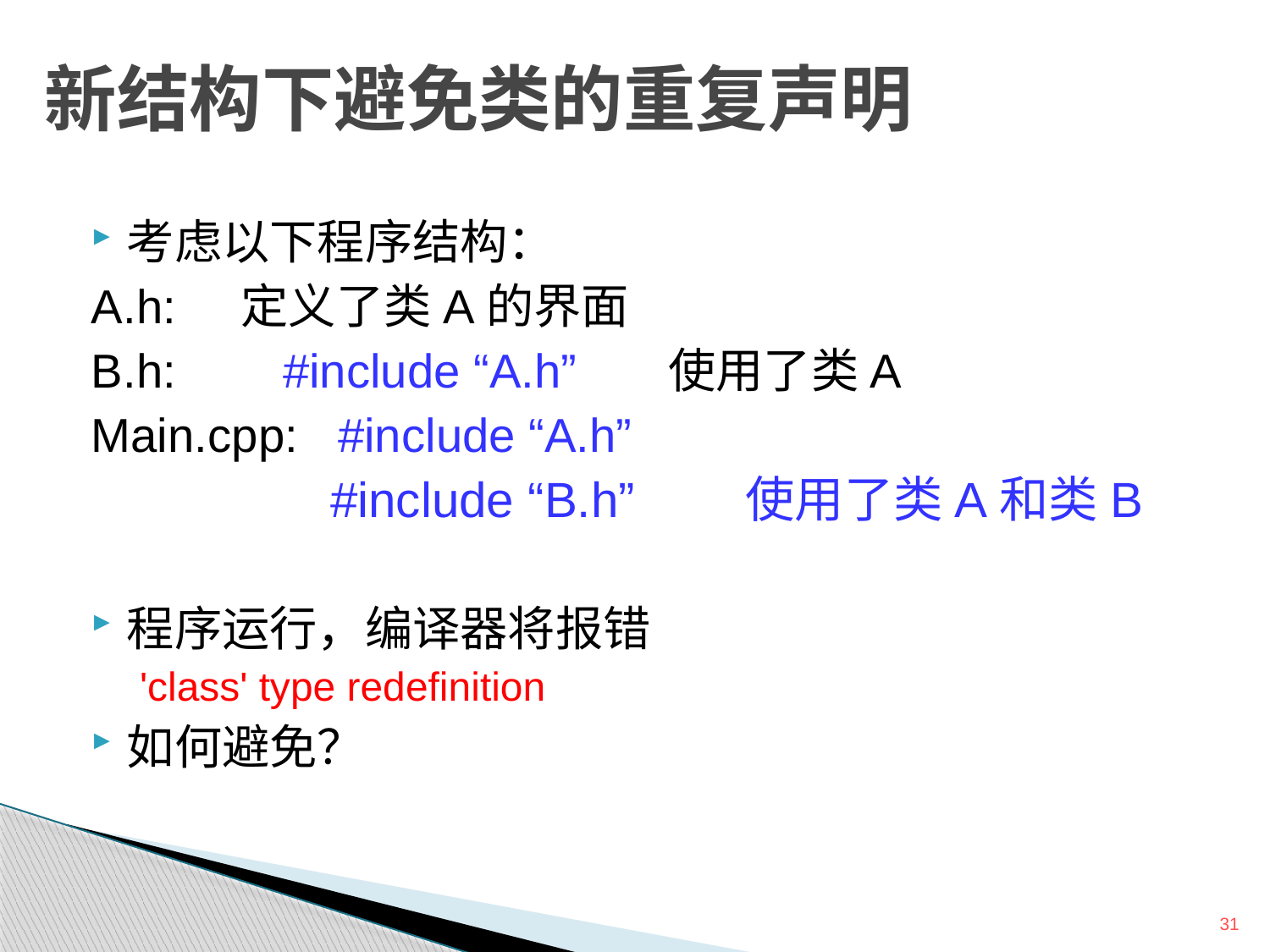

# 新结构下避免类的重复声明
考虑以下程序结构：
A.h:    定义了类A的界面
B.h:        #include “A.h”      使用了类A
Main.cpp:   #include “A.h”
#include “B.h”　　使用了类A和类B

程序运行，编译器将报错
'class' type redefinition
如何避免？
31